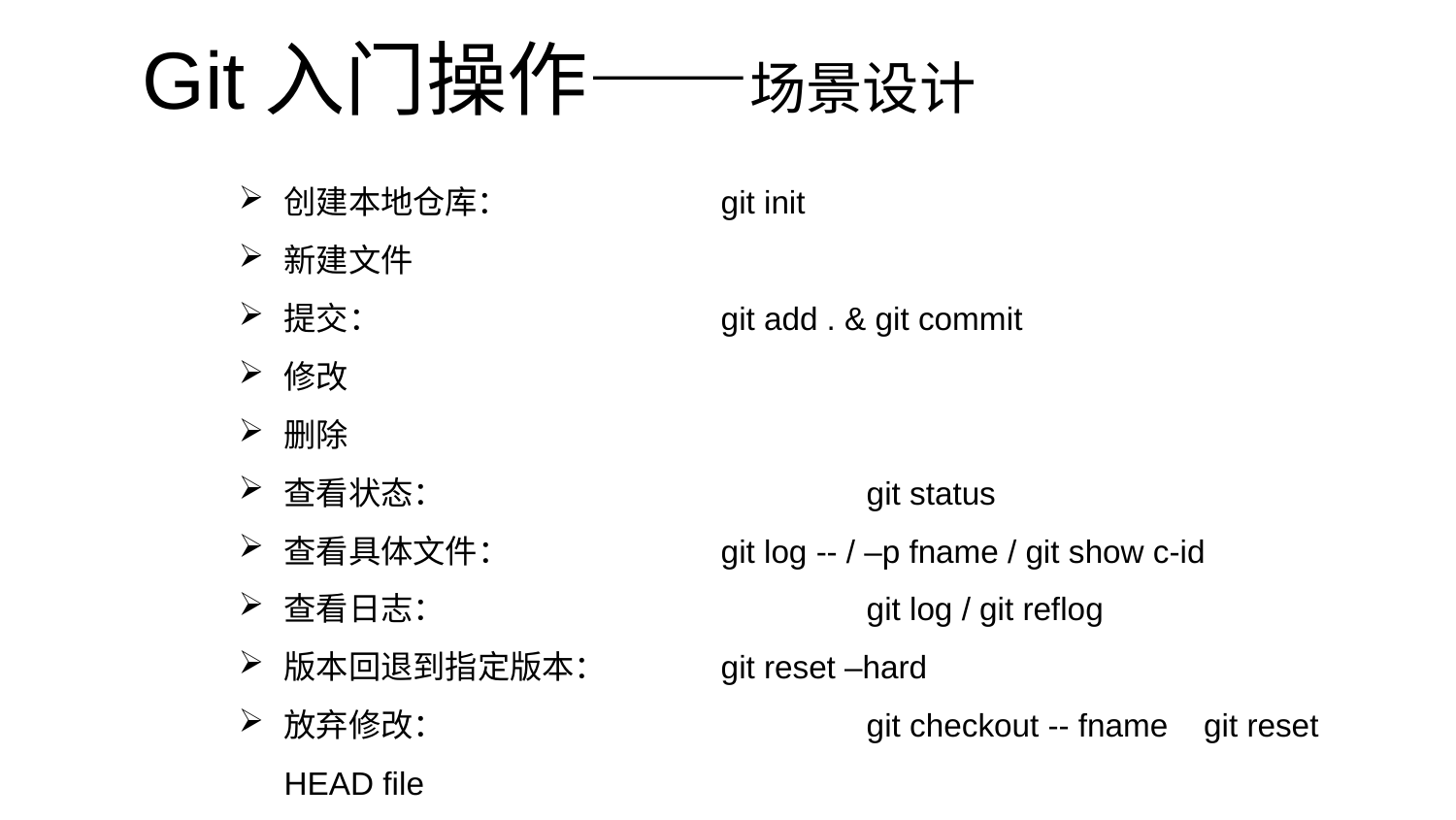

Git入门操作——场景设计
创建本地仓库：		git init
新建文件
提交：			git add . & git commit
修改
删除
查看状态：			git status
查看具体文件：		git log -- / –p fname / git show c-id
查看日志：			git log / git reflog
版本回退到指定版本：	git reset –hard
放弃修改：			git checkout -- fname    git reset HEAD file